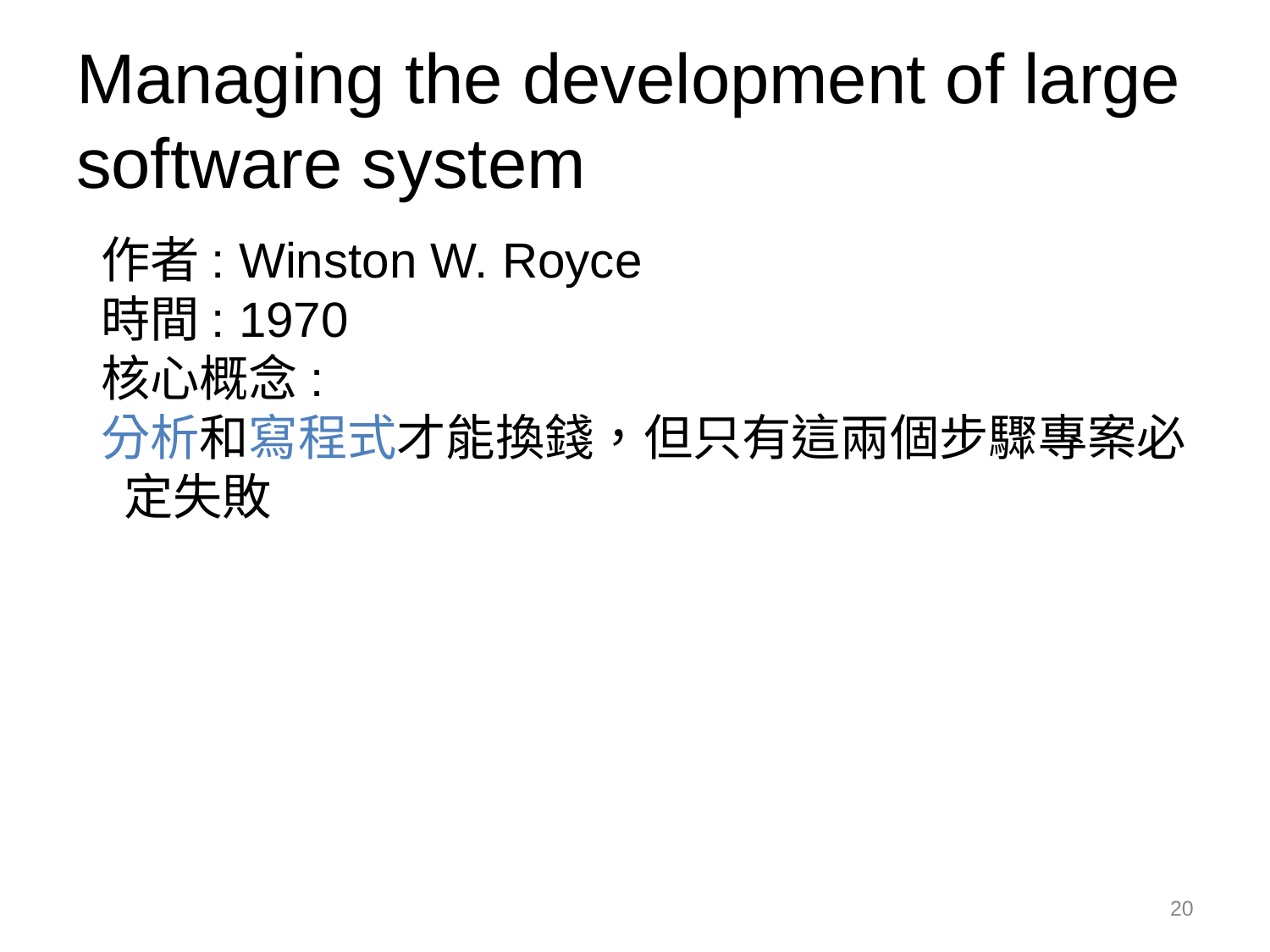

# Managing the development of large software system
作者: Winston W. Royce
時間: 1970
核心概念:
分析和寫程式才能換錢，但只有這兩個步驟專案必定失敗

20